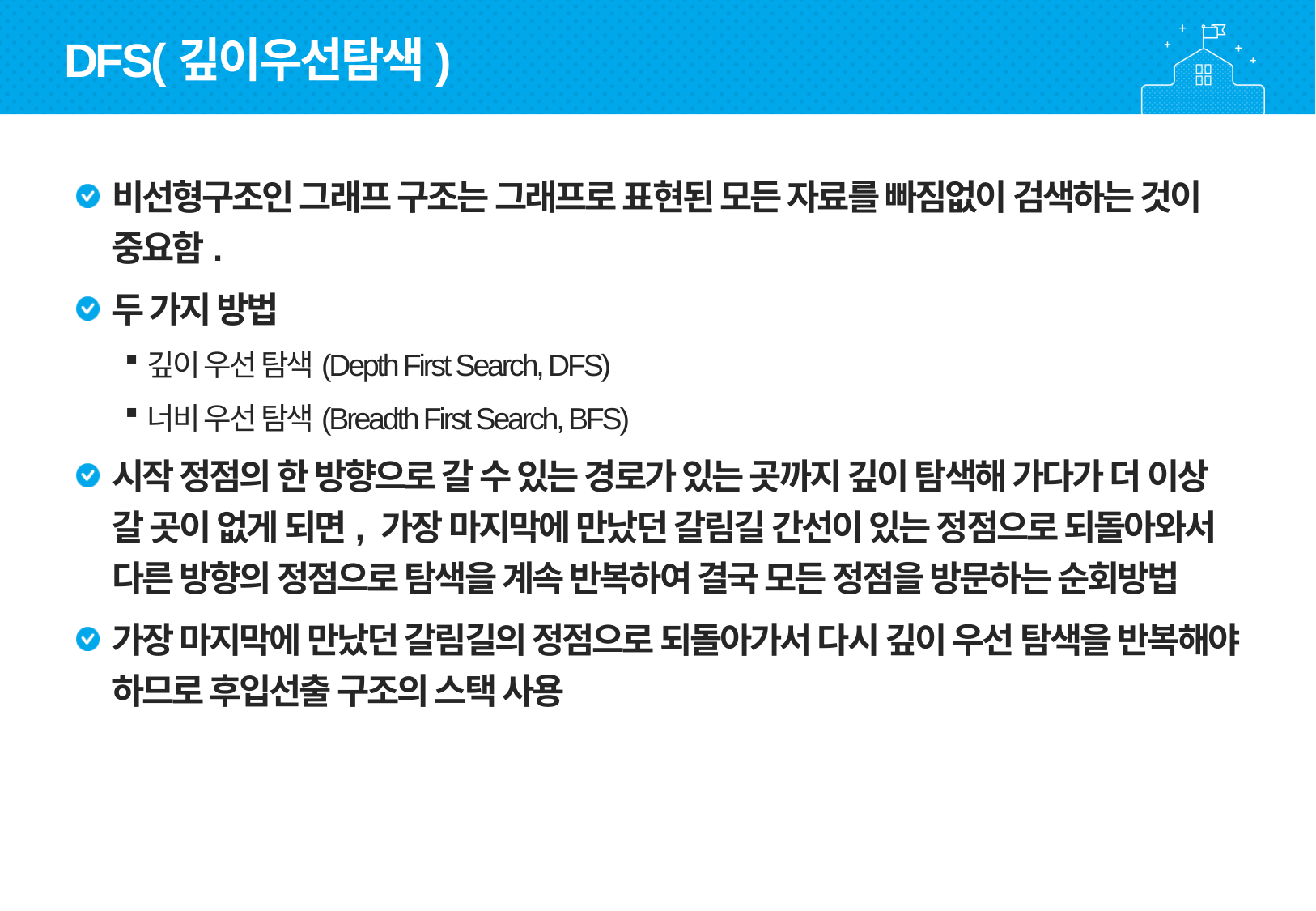

DFS(깊이우선탐색)
비선형구조인 그래프 구조는 그래프로 표현된 모든 자료를 빠짐없이 검색하는 것이 중요함.
두 가지 방법
깊이 우선 탐색(Depth First Search, DFS)
너비 우선 탐색(Breadth First Search, BFS)
시작 정점의 한 방향으로 갈 수 있는 경로가 있는 곳까지 깊이 탐색해 가다가 더 이상 갈 곳이 없게 되면, 가장 마지막에 만났던 갈림길 간선이 있는 정점으로 되돌아와서 다른 방향의 정점으로 탐색을 계속 반복하여 결국 모든 정점을 방문하는 순회방법
가장 마지막에 만났던 갈림길의 정점으로 되돌아가서 다시 깊이 우선 탐색을 반복해야 하므로 후입선출 구조의 스택 사용